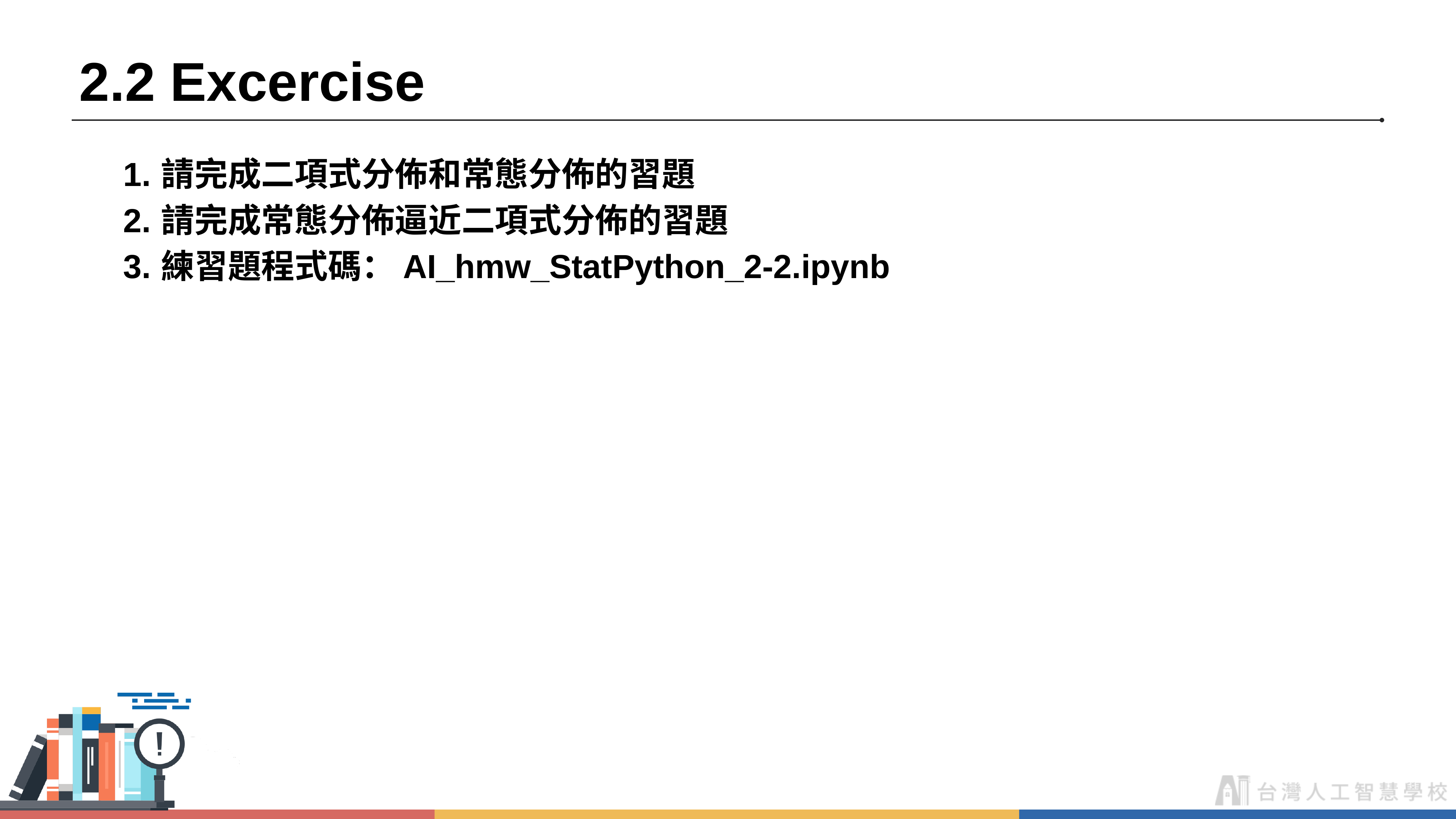

# 2.2 Excercise
請完成二項式分佈和常態分佈的習題
請完成常態分佈逼近二項式分佈的習題
練習題程式碼：AI_hmw_StatPython_2-2.ipynb